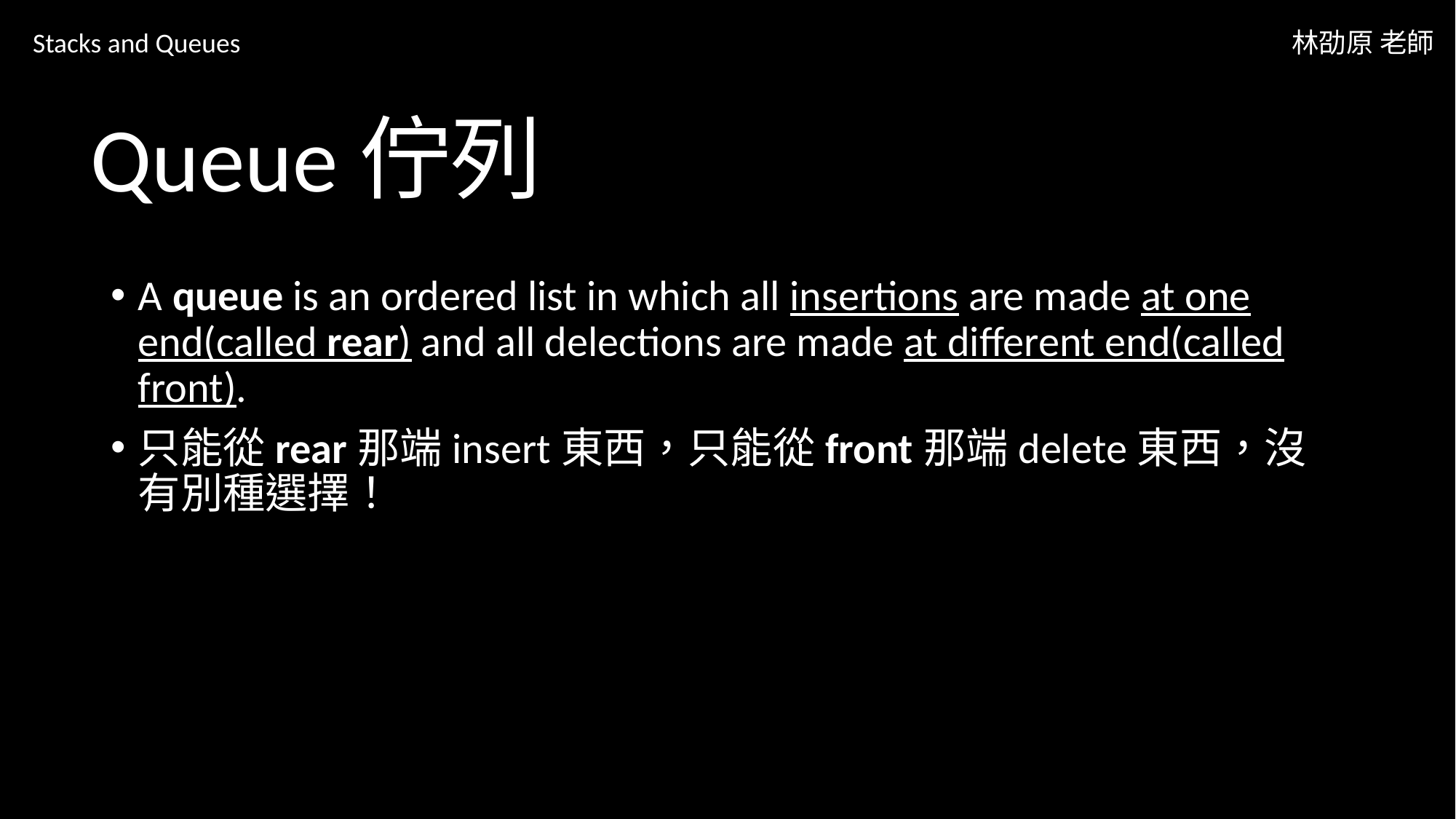

Stacks and Queues
林劭原 老師
# Queue佇列
A queue is an ordered list in which all insertions are made at one end(called rear) and all delections are made at different end(called front).
只能從rear那端insert東西，只能從front那端delete東西，沒有別種選擇！